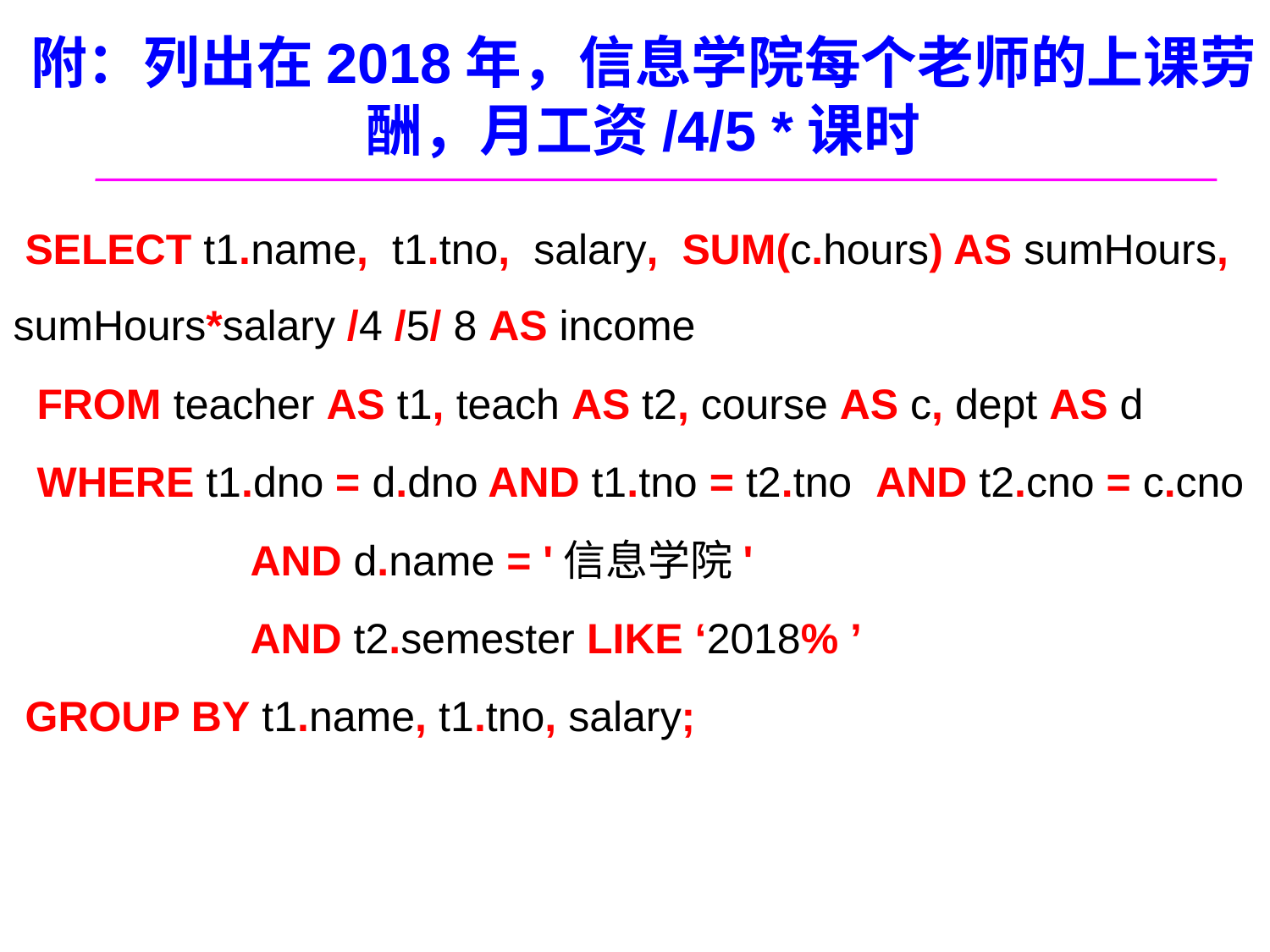

# 附：列出在2018年，信息学院每个老师的上课劳酬，月工资/4/5 *课时
 SELECT t1.name,  t1.tno,  salary,  SUM(c.hours) AS sumHours,  sumHours*salary /4 /5/ 8 AS income
  FROM teacher AS t1, teach AS t2, course AS c, dept AS d
  WHERE t1.dno = d.dno AND t1.tno = t2.tno  AND t2.cno = c.cno
                    AND d.name = '信息学院'
                    AND t2.semester LIKE ‘2018% ’
 GROUP BY t1.name, t1.tno, salary;